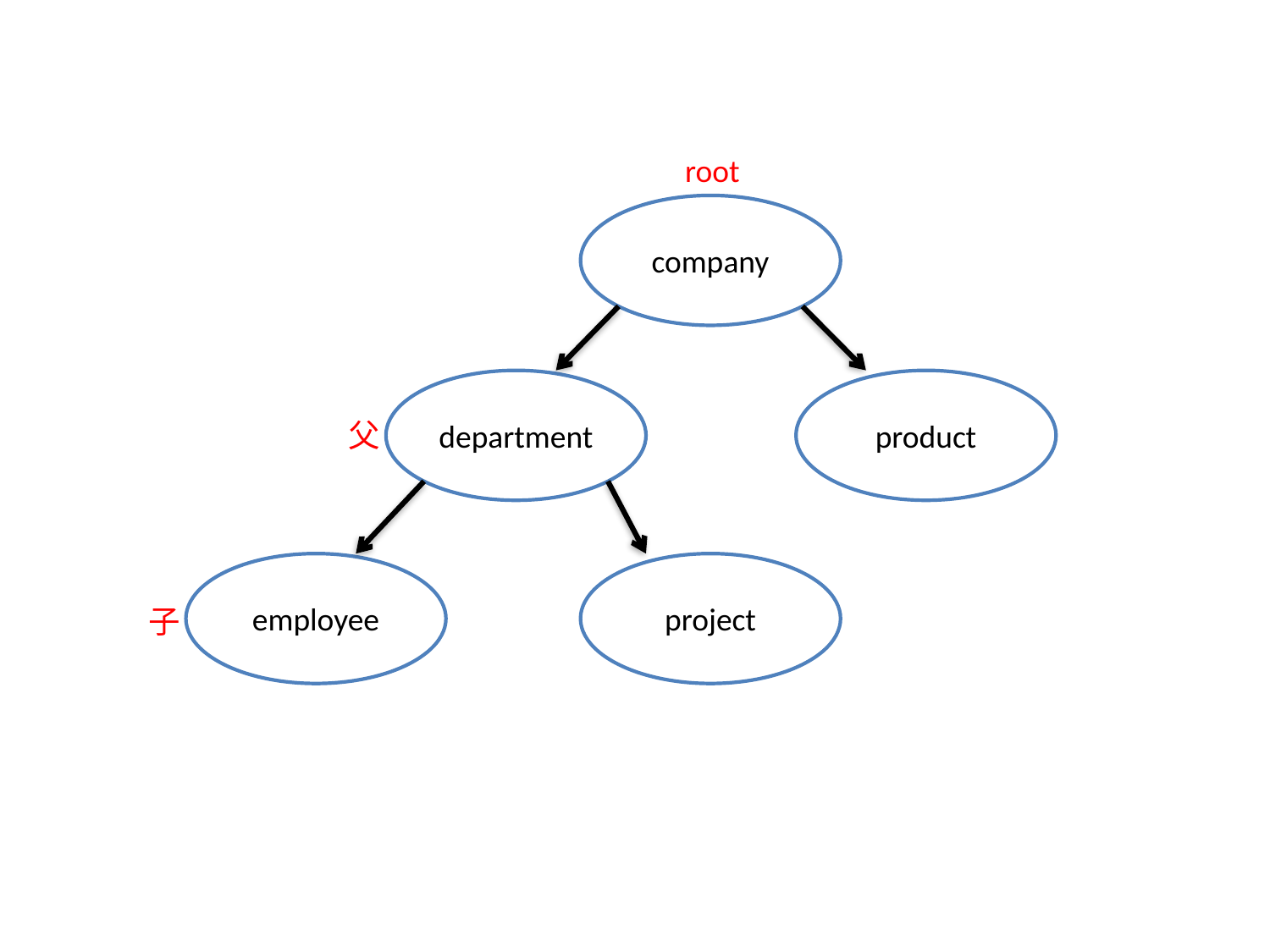

root
company
department
product
父
employee
project
子